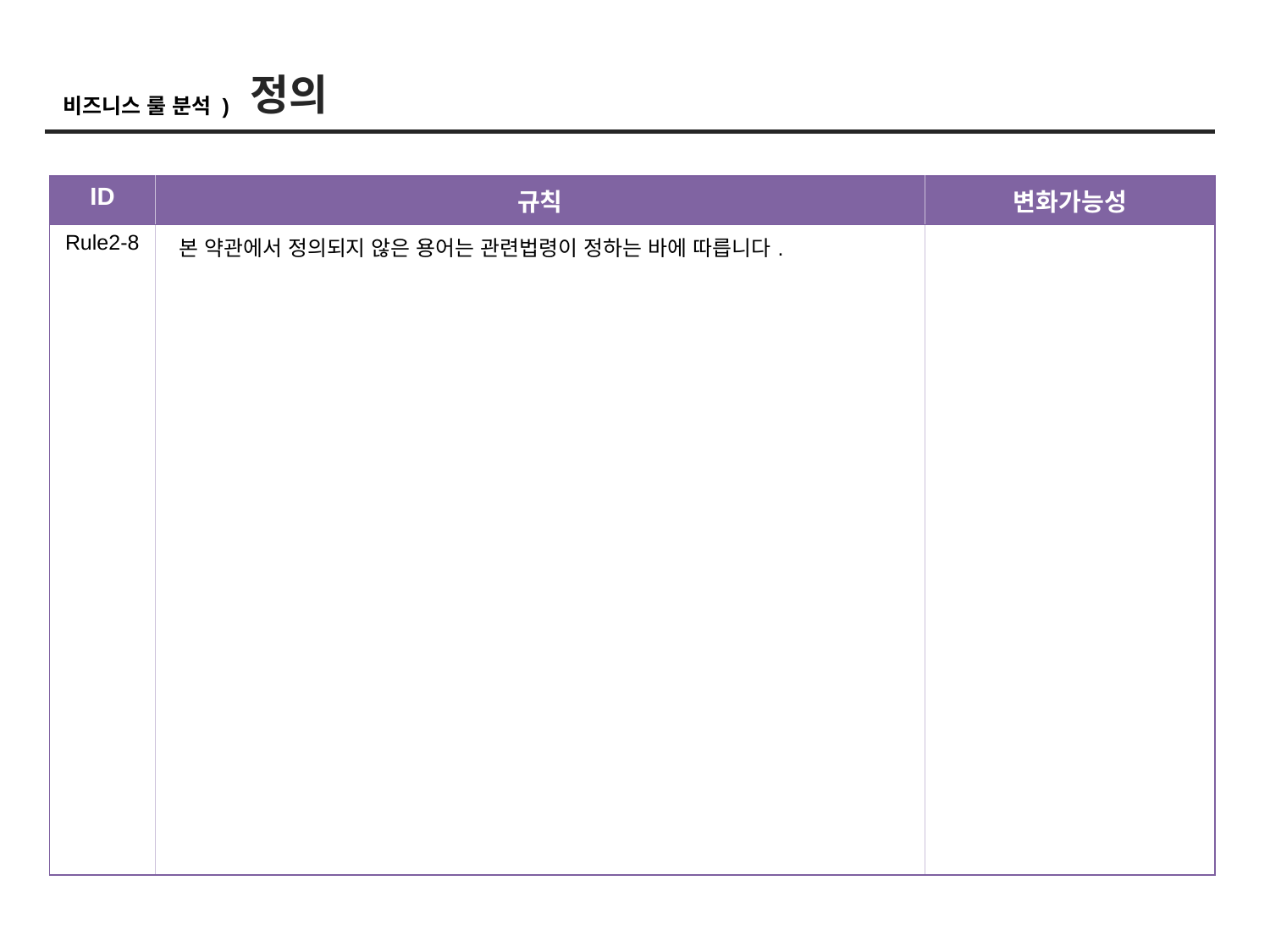

정의
비즈니스 룰 분석 )
| ID | 규칙 | 변화가능성 |
| --- | --- | --- |
| Rule2-8 | 본 약관에서 정의되지 않은 용어는 관련법령이 정하는 바에 따릅니다. |  |